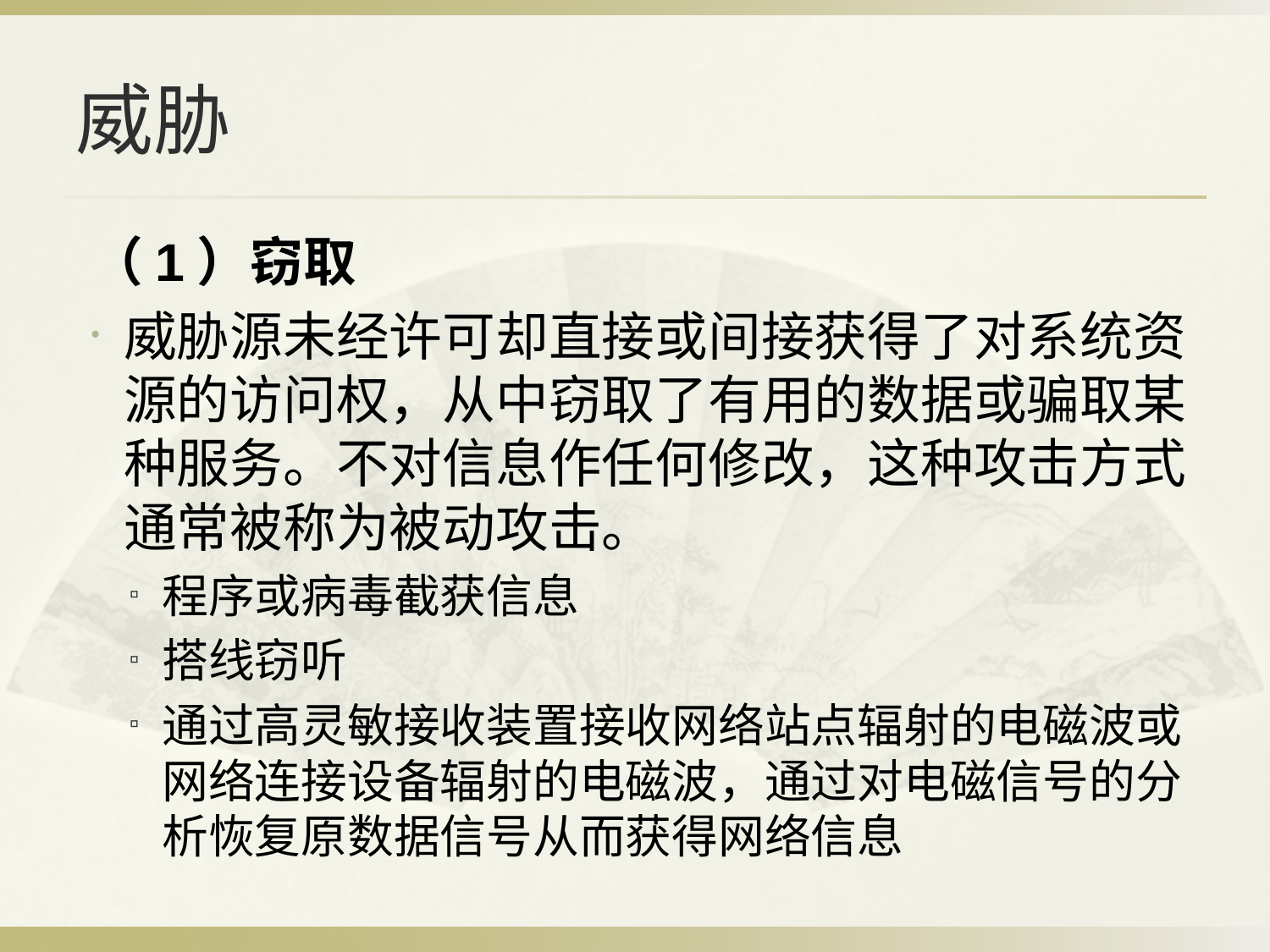

# 威胁
（1）窃取
威胁源未经许可却直接或间接获得了对系统资源的访问权，从中窃取了有用的数据或骗取某种服务。不对信息作任何修改，这种攻击方式通常被称为被动攻击。
程序或病毒截获信息
搭线窃听
通过高灵敏接收装置接收网络站点辐射的电磁波或网络连接设备辐射的电磁波，通过对电磁信号的分析恢复原数据信号从而获得网络信息